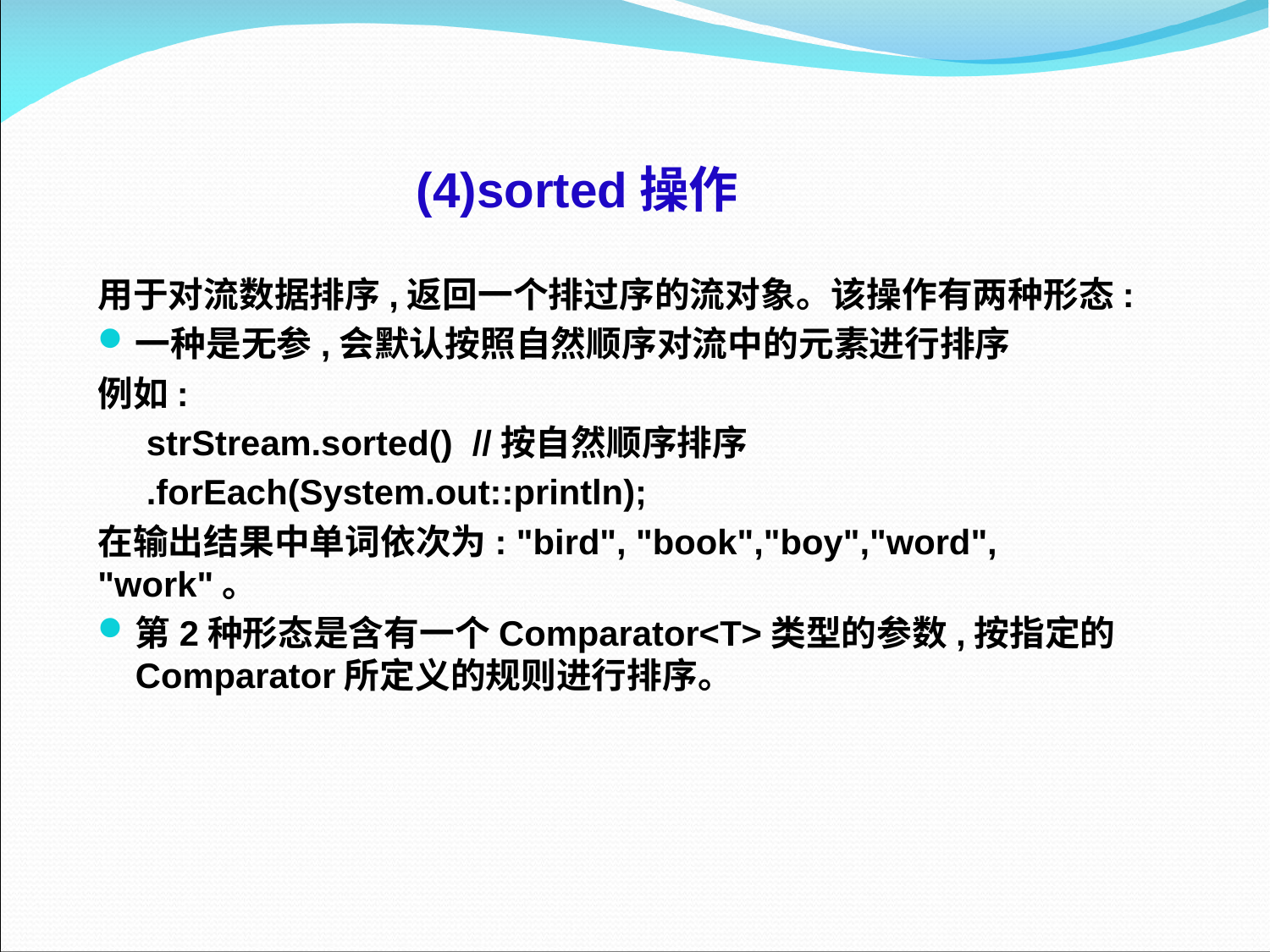

# (4)sorted操作
用于对流数据排序,返回一个排过序的流对象。该操作有两种形态:
一种是无参,会默认按照自然顺序对流中的元素进行排序
例如:
     strStream.sorted()  //按自然顺序排序
     .forEach(System.out::println);
在输出结果中单词依次为: "bird", "book","boy","word", "work"。
第2种形态是含有一个Comparator<T>类型的参数,按指定的Comparator所定义的规则进行排序。